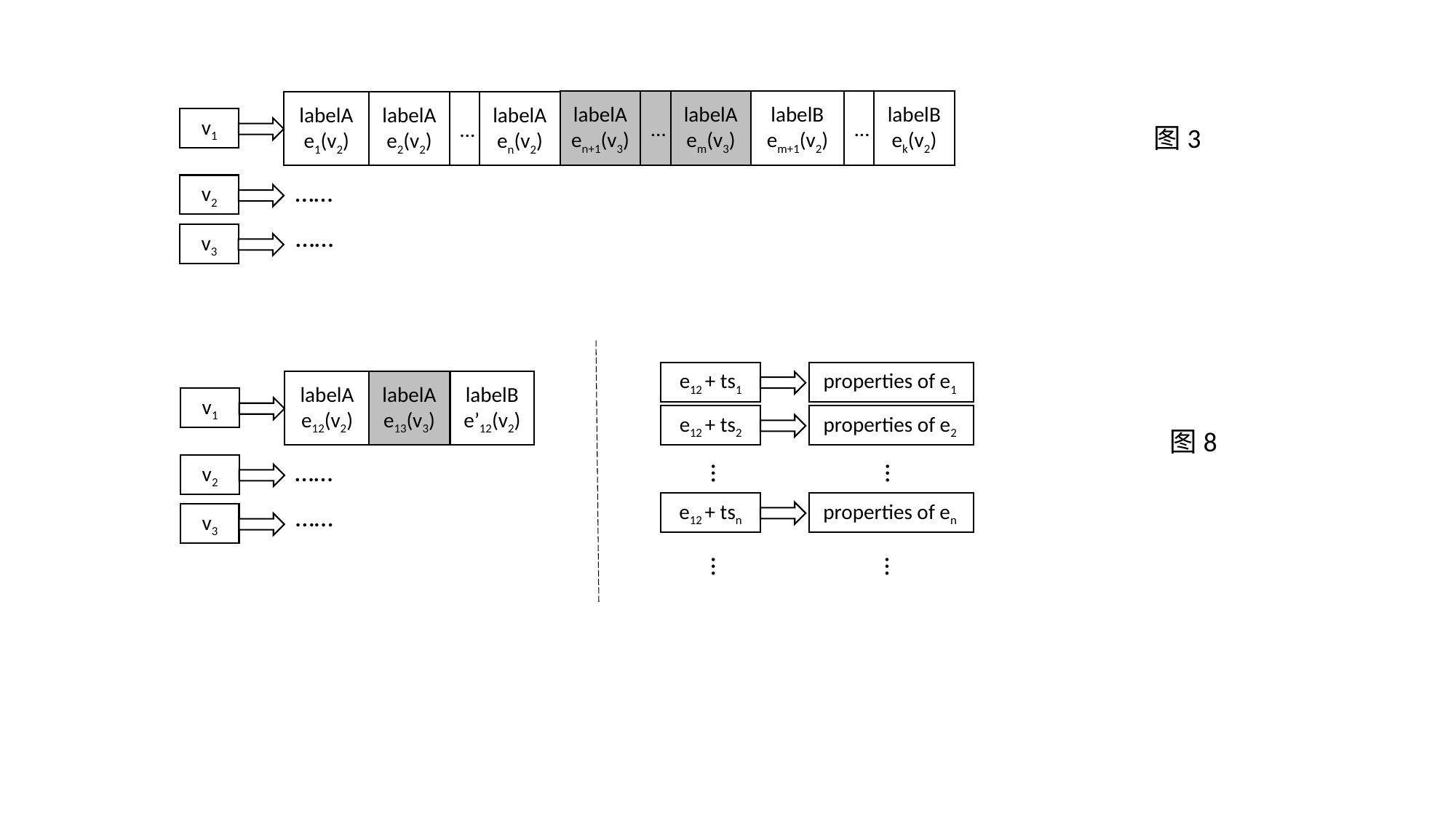

labelB
em+1(v2)
…
labelB
ek(v2)
labelA
en+1(v3)
…
labelA
em(v3)
labelA
e1(v2)
labelA
e2(v2)
…
labelA
en(v2)
v1
图3

……
v2

……
v3

e12 + ts1
properties of e1
labelB
e’12(v2)
labelA
e13(v3)
labelA
e12(v2)

v1

e12 + ts2
properties of e2

图8
……
…
…
v2

e12 + tsn
properties of en
……

v3

…
…